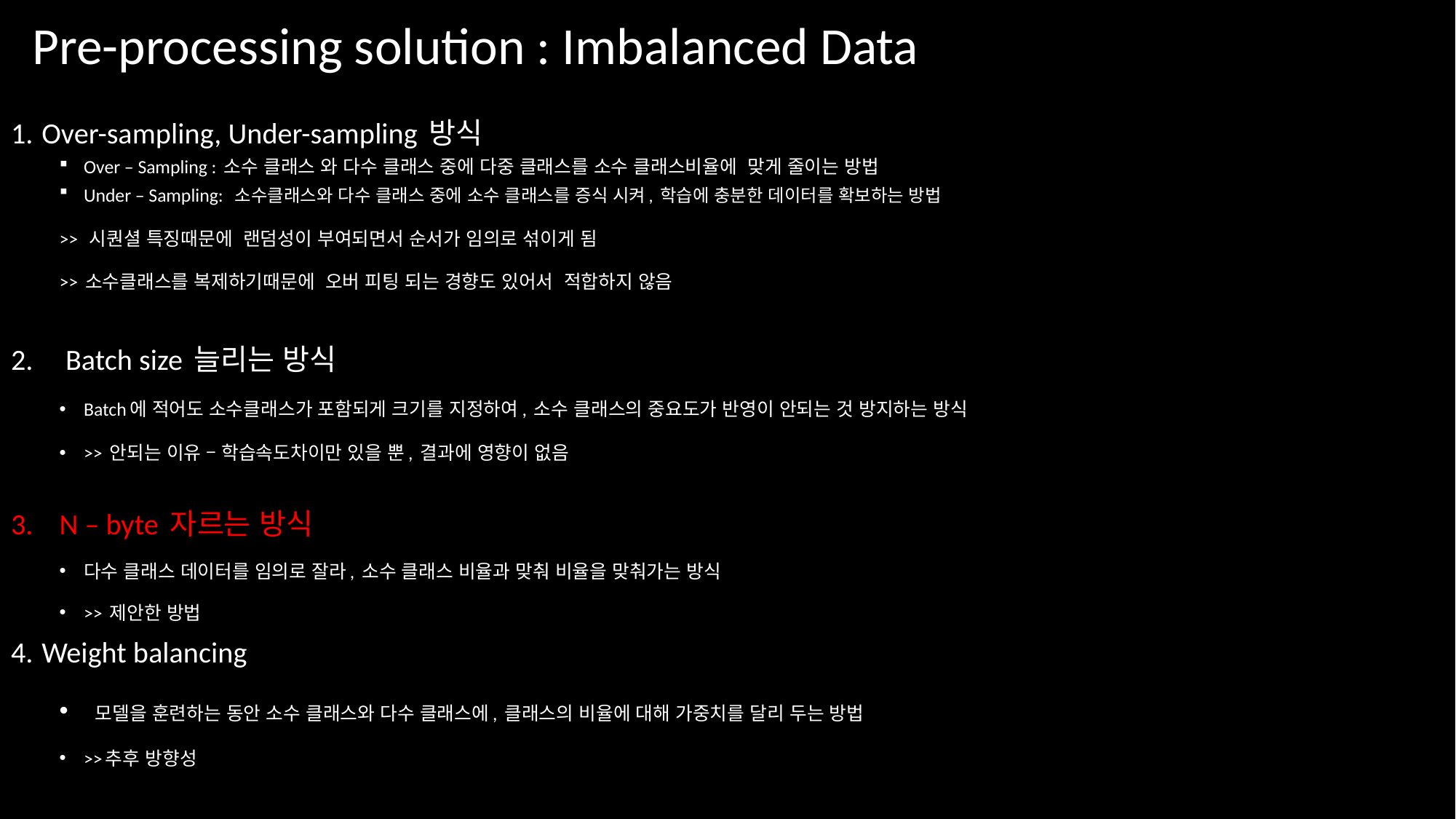

# Pre-processing solution : Imbalanced Data
 Over-sampling, Under-sampling 방식
Over – Sampling : 소수 클래스 와 다수 클래스 중에 다중 클래스를 소수 클래스비율에  맞게 줄이는 방법
Under – Sampling:  소수클래스와 다수 클래스 중에 소수 클래스를 증식 시켜, 학습에 충분한 데이터를 확보하는 방법
>>  시퀀셜 특징때문에  랜덤성이 부여되면서 순서가 임의로 섞이게 됨
>> 소수클래스를 복제하기때문에  오버 피팅 되는 경향도 있어서  적합하지 않음

Batch size 늘리는 방식
Batch에 적어도 소수클래스가 포함되게 크기를 지정하여, 소수 클래스의 중요도가 반영이 안되는 것 방지하는 방식
>> 안되는 이유 – 학습속도차이만 있을 뿐, 결과에 영향이 없음

N – byte 자르는 방식
다수 클래스 데이터를 임의로 잘라, 소수 클래스 비율과 맞춰 비율을 맞춰가는 방식
>> 제안한 방법
 Weight balancing
 모델을 훈련하는 동안 소수 클래스와 다수 클래스에, 클래스의 비율에 대해 가중치를 달리 두는 방법
>>추후 방향성